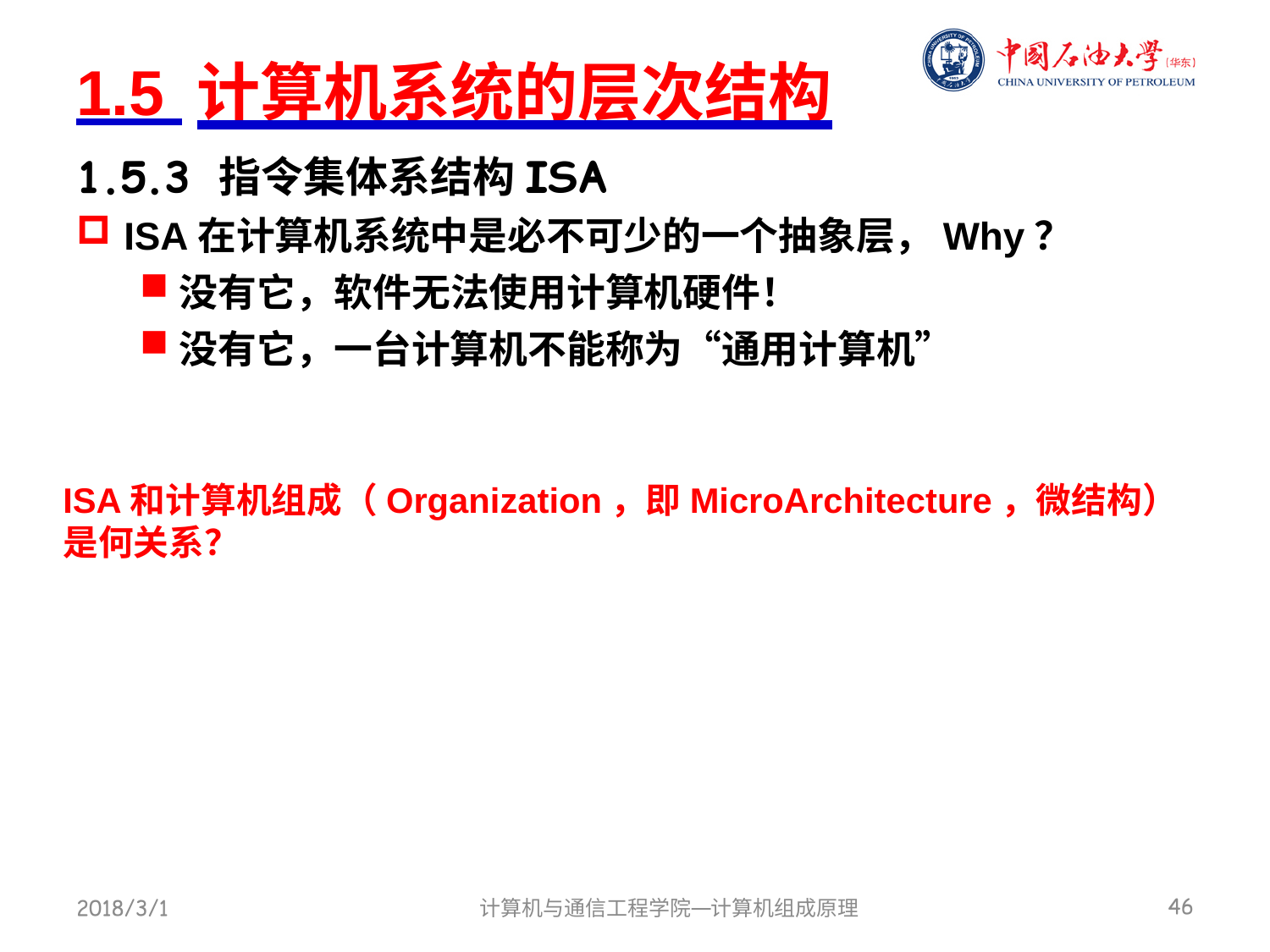

# 1.5 计算机系统的层次结构
1.5.3 指令集体系结构ISA
ISA在计算机系统中是必不可少的一个抽象层，Why？
没有它，软件无法使用计算机硬件！
没有它，一台计算机不能称为“通用计算机”

ISA和计算机组成（Organization，即MicroArchitecture，微结构）是何关系？
2018/3/1
计算机与通信工程学院—计算机组成原理
46